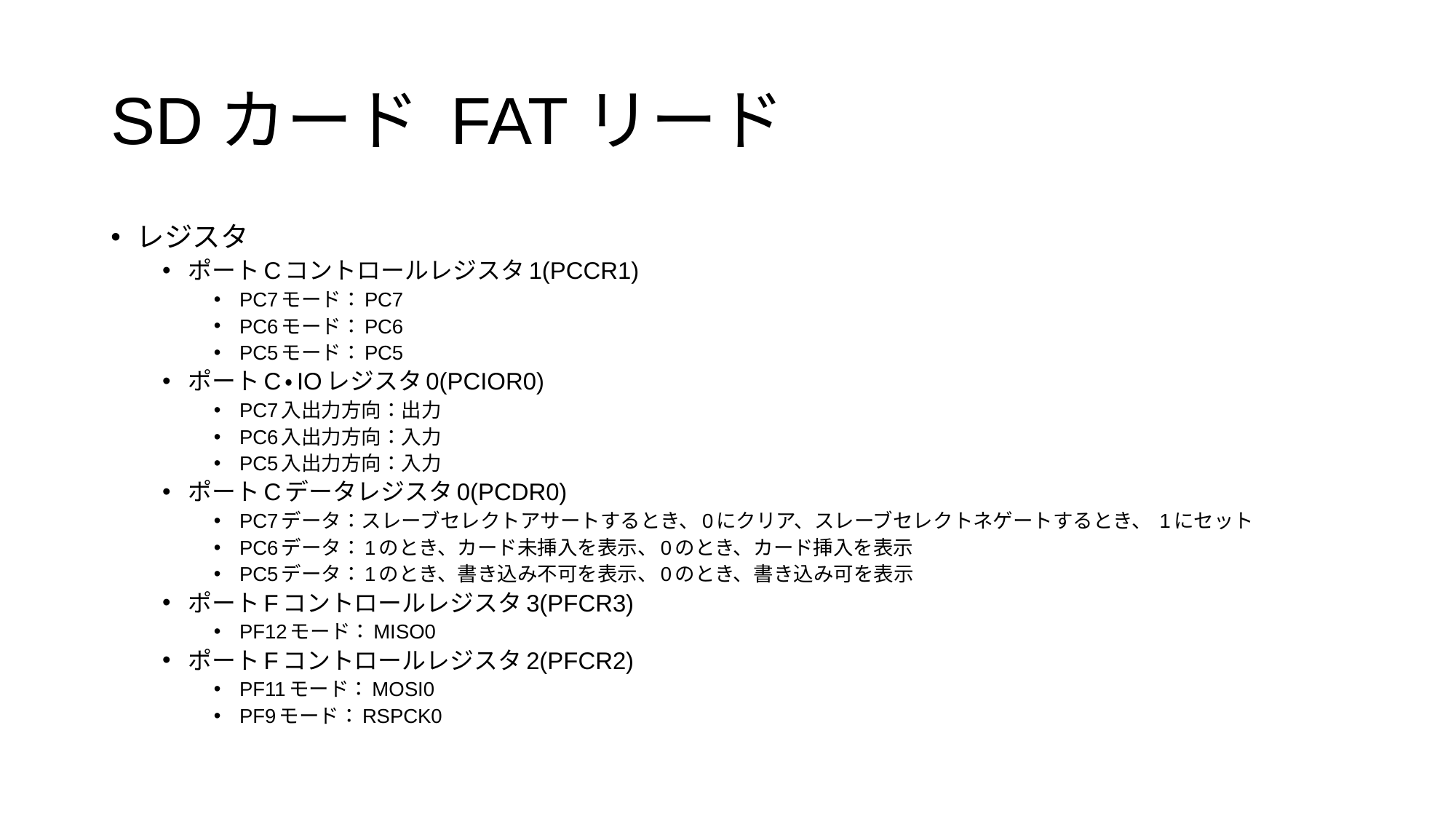

# SDカード FATリード
レジスタ
ポートCコントロールレジスタ1(PCCR1)
PC7モード：PC7
PC6モード：PC6
PC5モード：PC5
ポートC・IOレジスタ0(PCIOR0)
PC7入出力方向：出力
PC6入出力方向：入力
PC5入出力方向：入力
ポートCデータレジスタ0(PCDR0)
PC7データ：スレーブセレクトアサートするとき、0にクリア、スレーブセレクトネゲートするとき、 1にセット
PC6データ：1のとき、カード未挿入を表示、0のとき、カード挿入を表示
PC5データ：1のとき、書き込み不可を表示、0のとき、書き込み可を表示
ポートFコントロールレジスタ3(PFCR3)
PF12モード：MISO0
ポートFコントロールレジスタ2(PFCR2)
PF11モード：MOSI0
PF9モード：RSPCK0